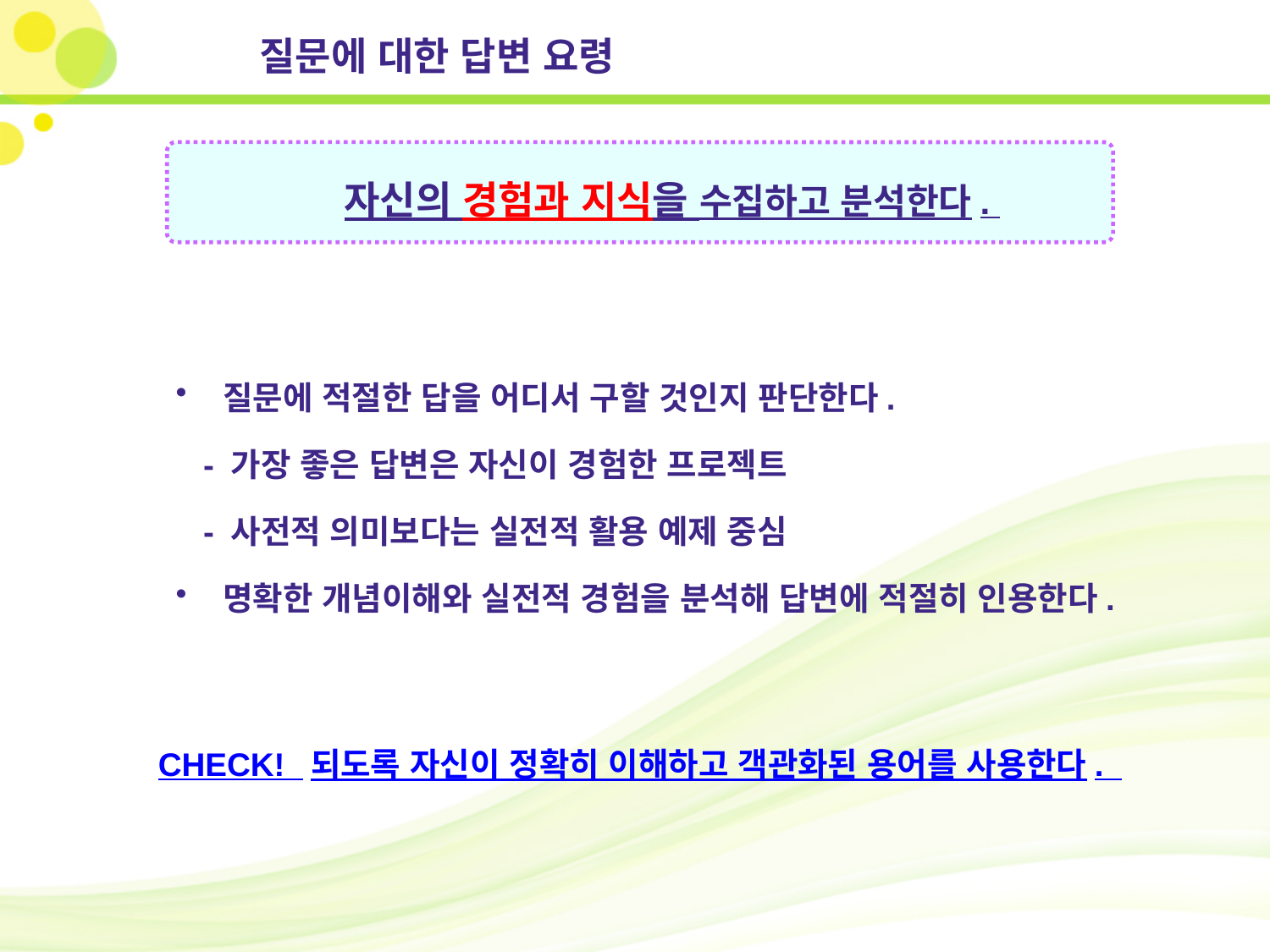

질문에 대한 답변 요령
     자신의 경험과 지식을 수집하고 분석한다.
 질문에 적절한 답을 어디서 구할 것인지 판단한다.
   - 가장 좋은 답변은 자신이 경험한 프로젝트
   - 사전적 의미보다는 실전적 활용 예제 중심
 명확한 개념이해와 실전적 경험을 분석해 답변에 적절히 인용한다.

CHECK!  되도록 자신이 정확히 이해하고 객관화된 용어를 사용한다.